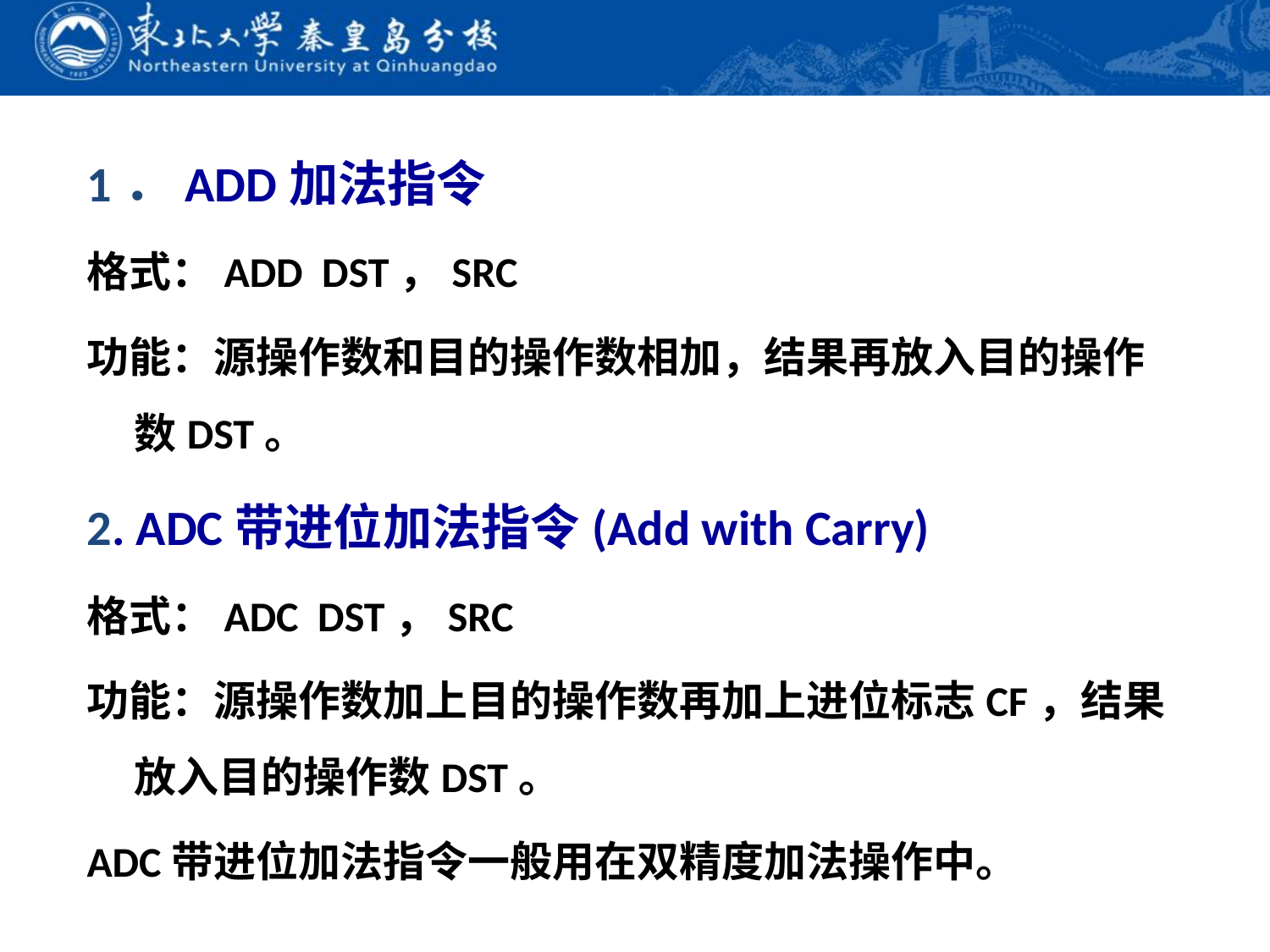

1．ADD加法指令
格式：ADD  DST，SRC
功能：源操作数和目的操作数相加，结果再放入目的操作数DST。
2. ADC带进位加法指令(Add with Carry)
格式：ADC  DST，SRC
功能：源操作数加上目的操作数再加上进位标志CF，结果放入目的操作数DST。
ADC带进位加法指令一般用在双精度加法操作中。